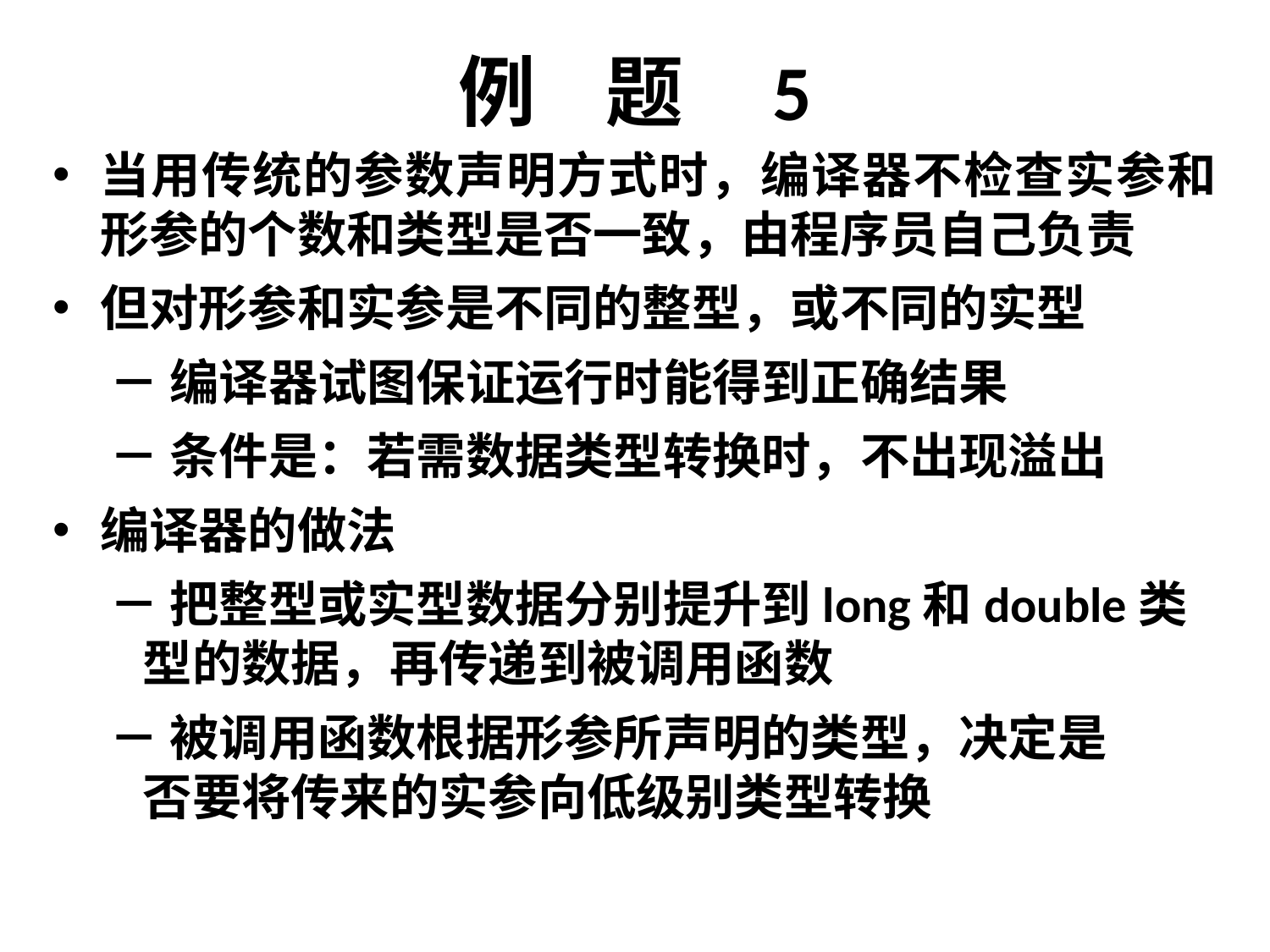

# 例    题    5
当用传统的参数声明方式时，编译器不检查实参和形参的个数和类型是否一致，由程序员自己负责
但对形参和实参是不同的整型，或不同的实型
    － 编译器试图保证运行时能得到正确结果
    － 条件是：若需数据类型转换时，不出现溢出
编译器的做法
    － 把整型或实型数据分别提升到long和double类
       型的数据，再传递到被调用函数
    － 被调用函数根据形参所声明的类型，决定是
       否要将传来的实参向低级别类型转换